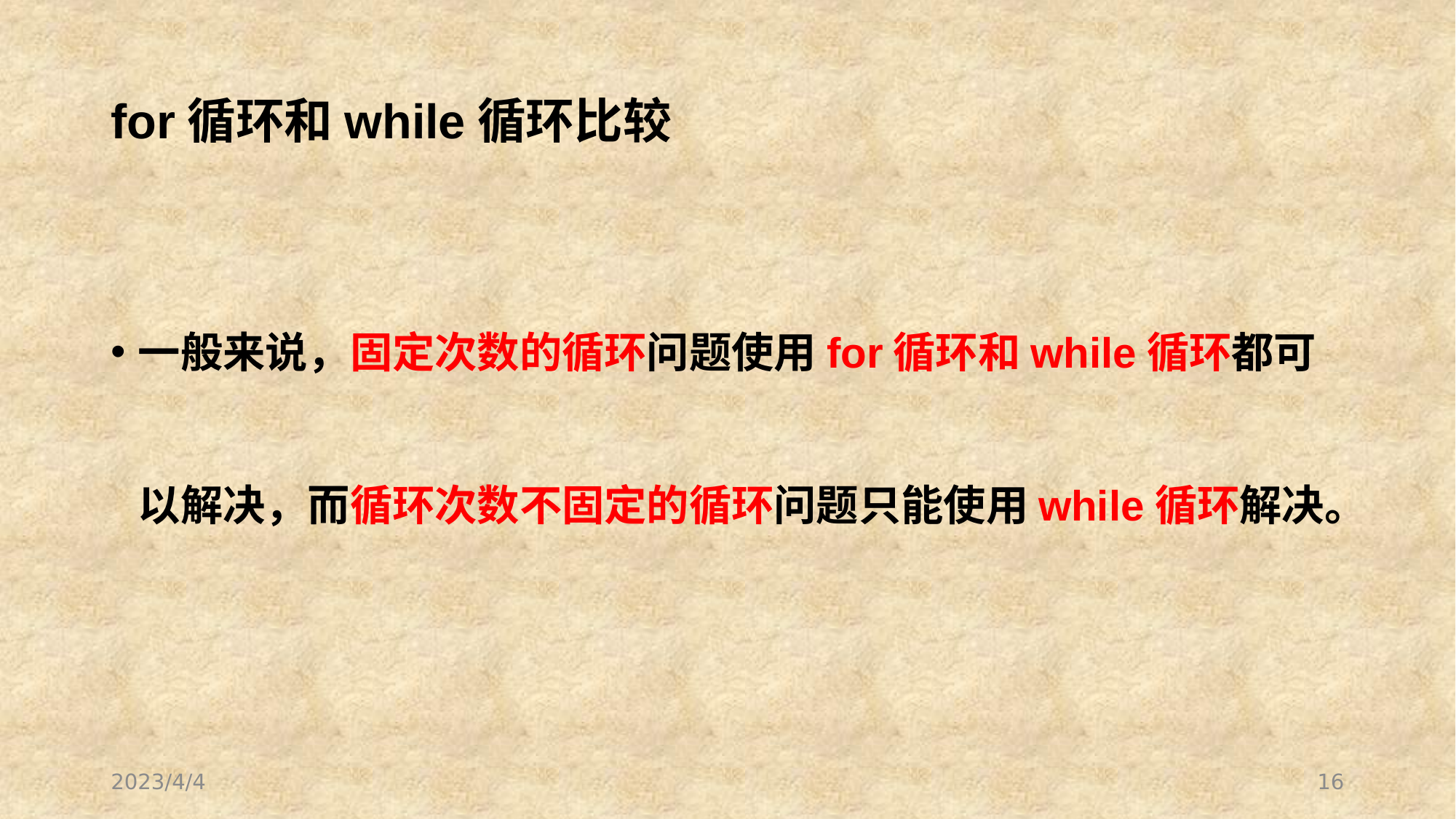

# for循环和while循环比较
一般来说，固定次数的循环问题使用for循环和while循环都可以解决，而循环次数不固定的循环问题只能使用while循环解决。
2023/4/4
16